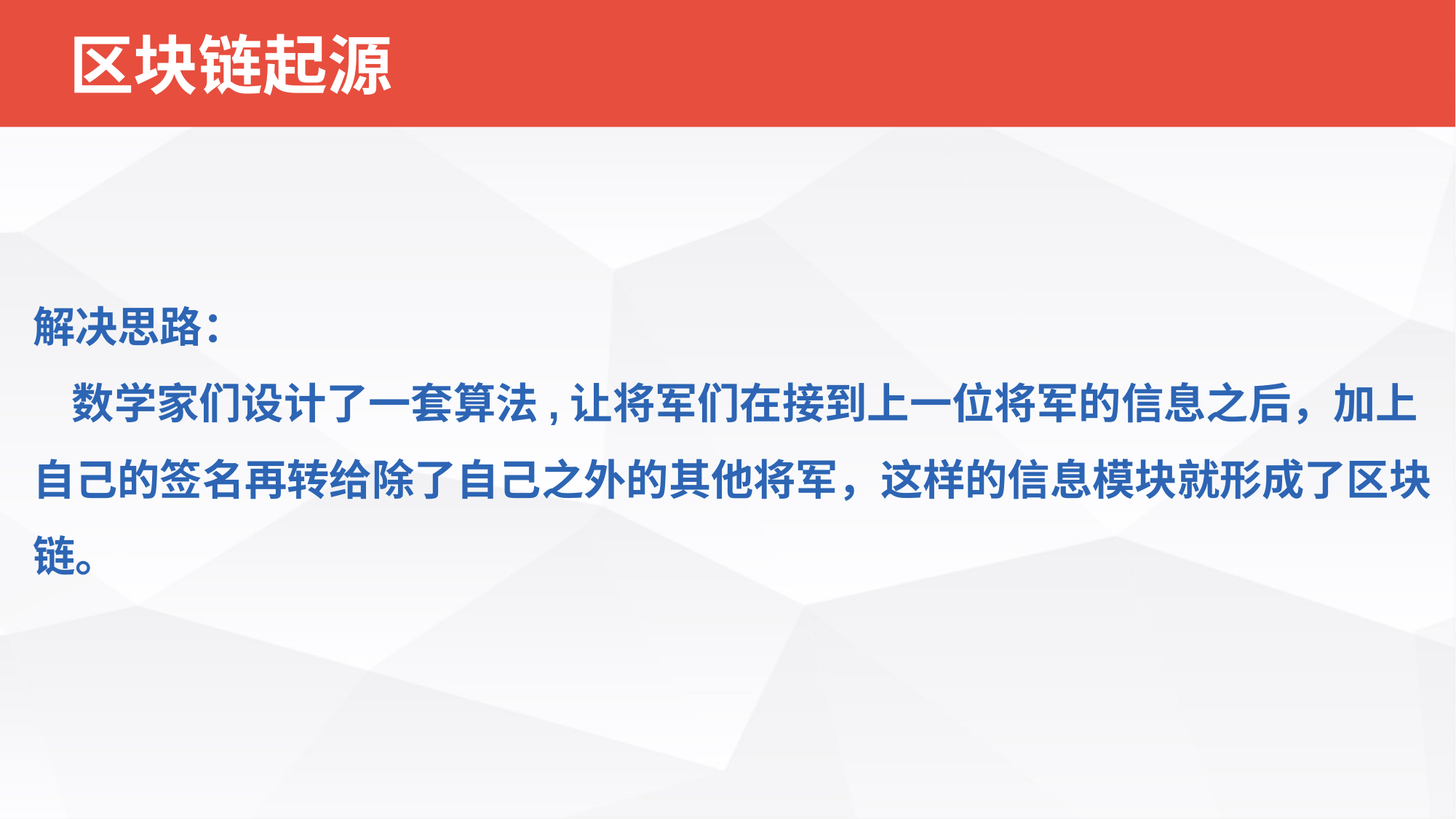

区块链起源
解决思路：
   数学家们设计了一套算法,让将军们在接到上一位将军的信息之后，加上自己的签名再转给除了自己之外的其他将军，这样的信息模块就形成了区块链。